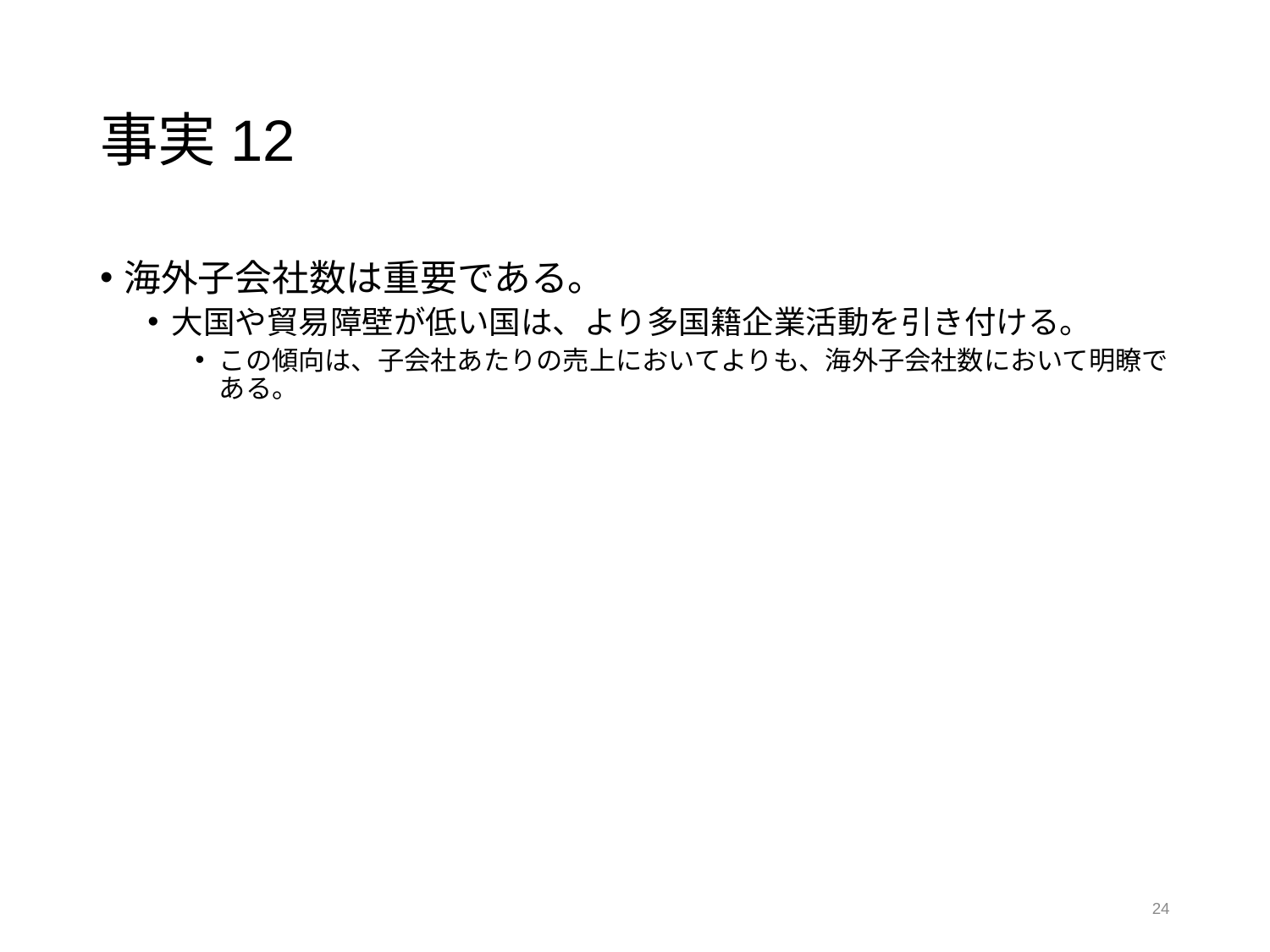

# 事実12
海外子会社数は重要である。
大国や貿易障壁が低い国は、より多国籍企業活動を引き付ける。
この傾向は、子会社あたりの売上においてよりも、海外子会社数において明瞭である。
24